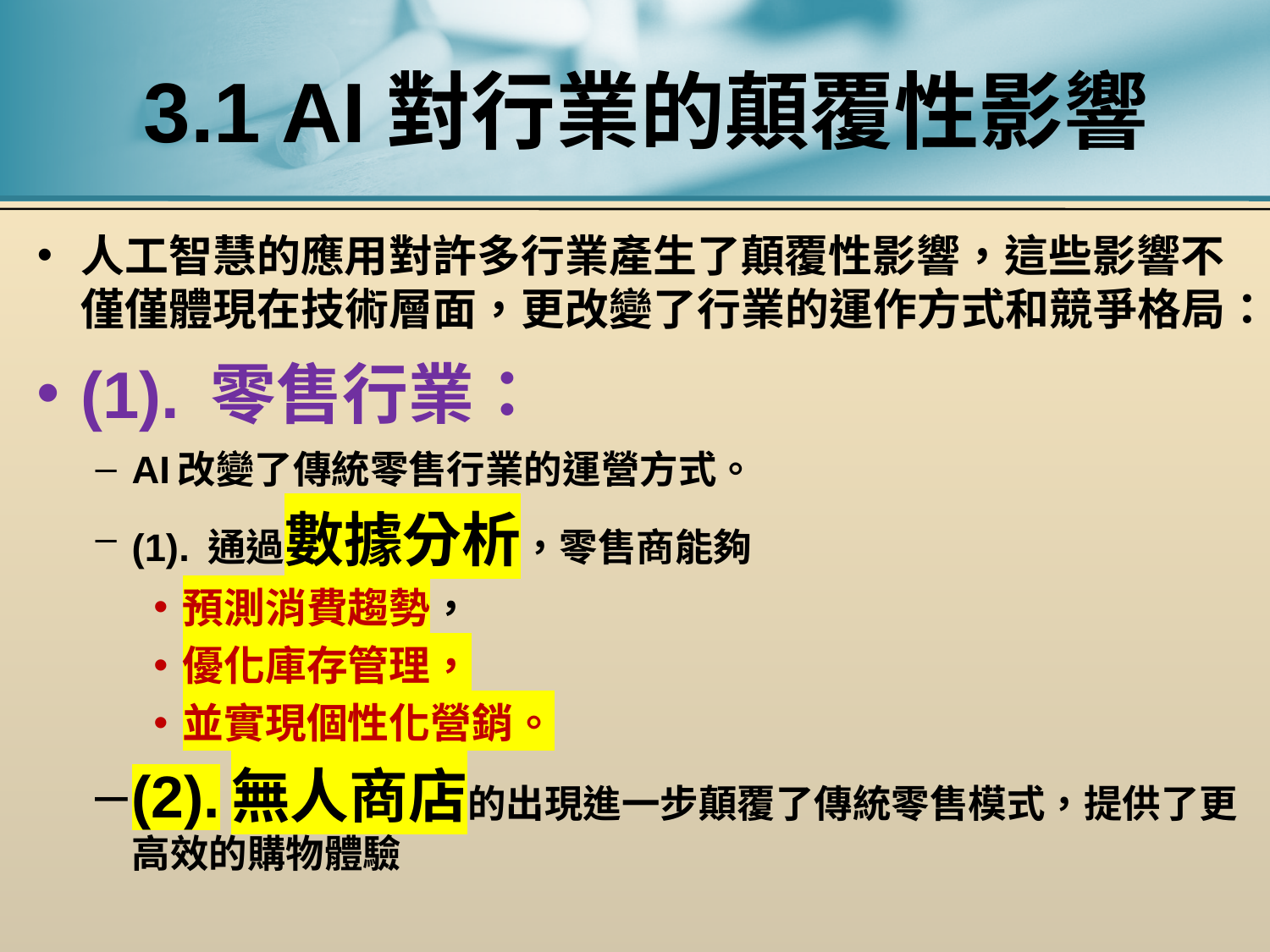

# 3.1 AI對行業的顛覆性影響
人工智慧的應用對許多行業產生了顛覆性影響，這些影響不僅僅體現在技術層面，更改變了行業的運作方式和競爭格局：
(1). 零售行業：
AI改變了傳統零售行業的運營方式。
(1). 通過數據分析，零售商能夠
預測消費趨勢，
優化庫存管理，
並實現個性化營銷。
(2).無人商店的出現進一步顛覆了傳統零售模式，提供了更高效的購物體驗